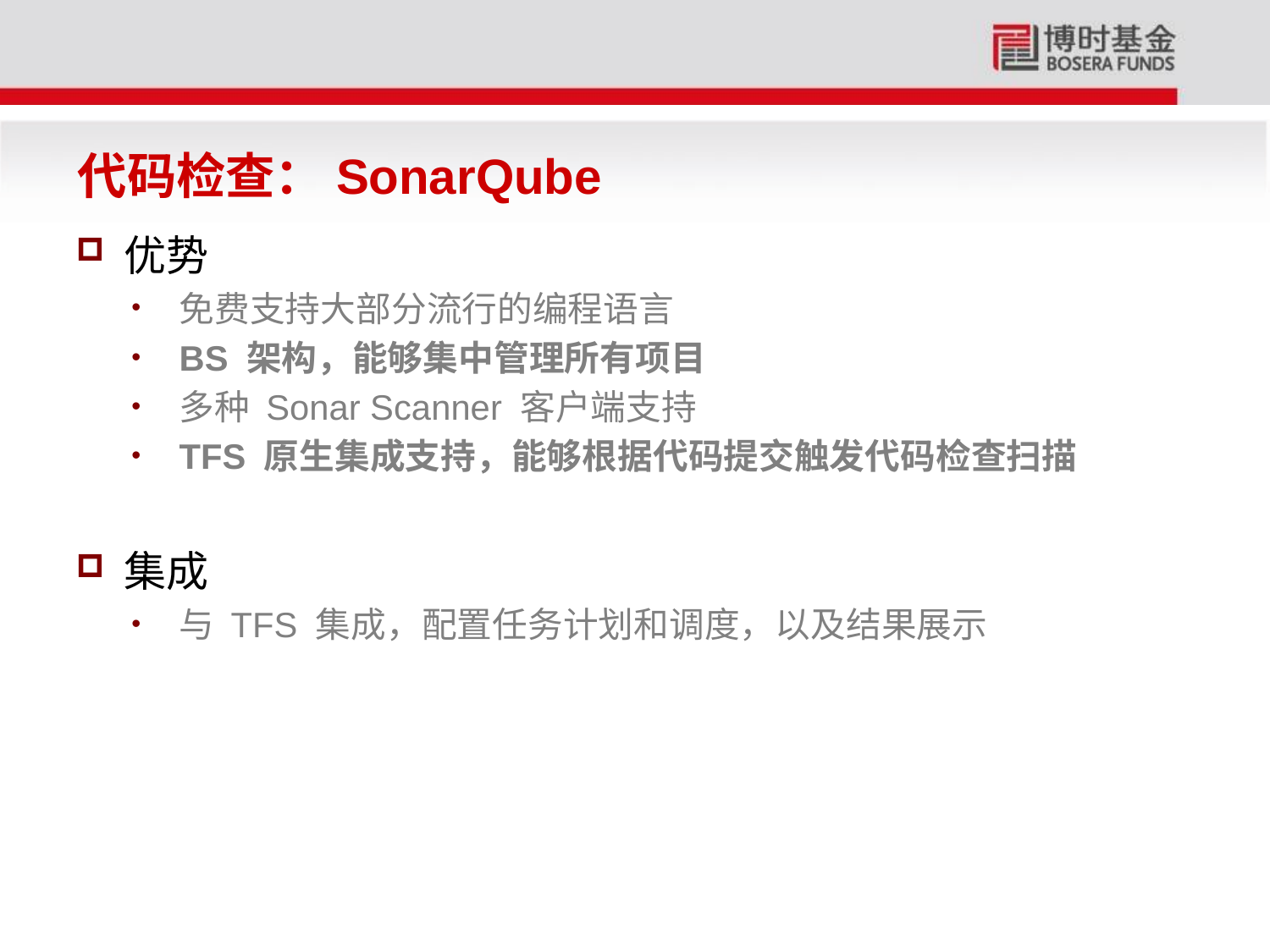

# 代码检查：SonarQube
优势
免费支持大部分流行的编程语言
BS 架构，能够集中管理所有项目
多种 Sonar Scanner 客户端支持
TFS 原生集成支持，能够根据代码提交触发代码检查扫描

集成
与 TFS 集成，配置任务计划和调度，以及结果展示